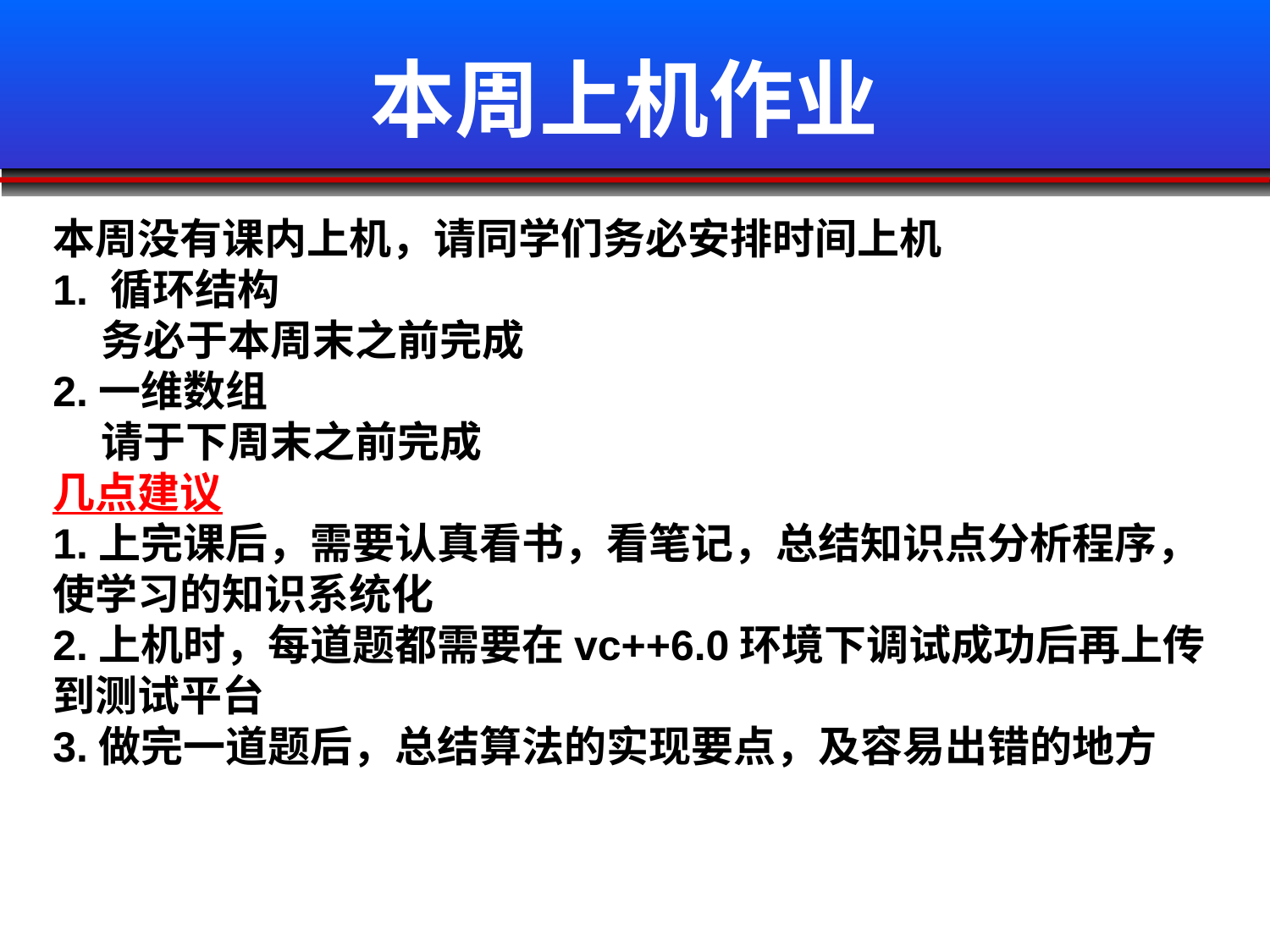

本周上机作业
本周没有课内上机，请同学们务必安排时间上机
1. 循环结构
    务必于本周末之前完成
2.一维数组
    请于下周末之前完成
几点建议
1.上完课后，需要认真看书，看笔记，总结知识点分析程序，使学习的知识系统化
2.上机时，每道题都需要在vc++6.0环境下调试成功后再上传到测试平台
3.做完一道题后，总结算法的实现要点，及容易出错的地方